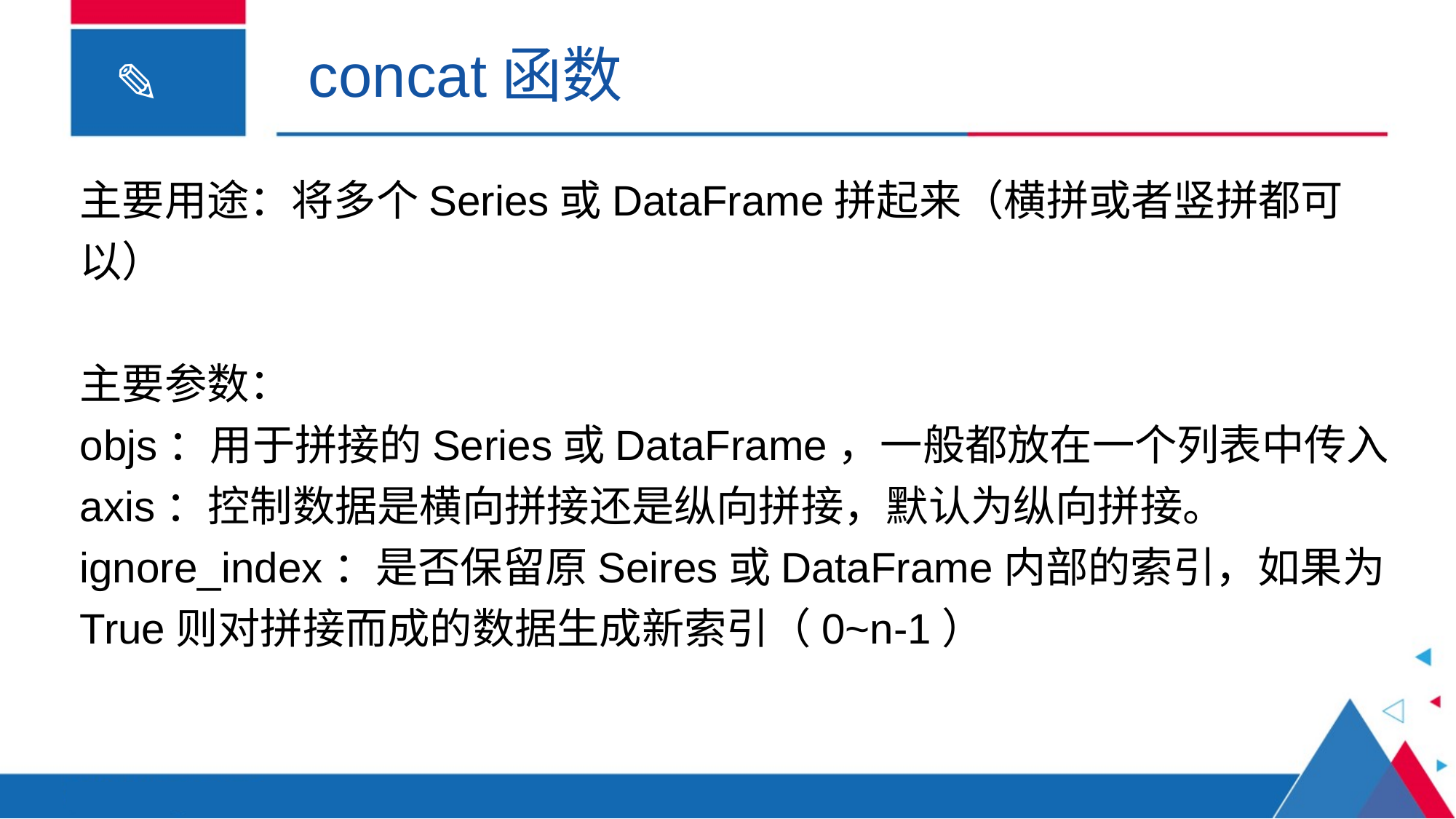

concat函数
主要用途：将多个Series或DataFrame拼起来（横拼或者竖拼都可以）

主要参数：
objs：用于拼接的Series或DataFrame，一般都放在一个列表中传入
axis：控制数据是横向拼接还是纵向拼接，默认为纵向拼接。
ignore_index：是否保留原Seires或DataFrame内部的索引，如果为True则对拼接而成的数据生成新索引（0~n-1）